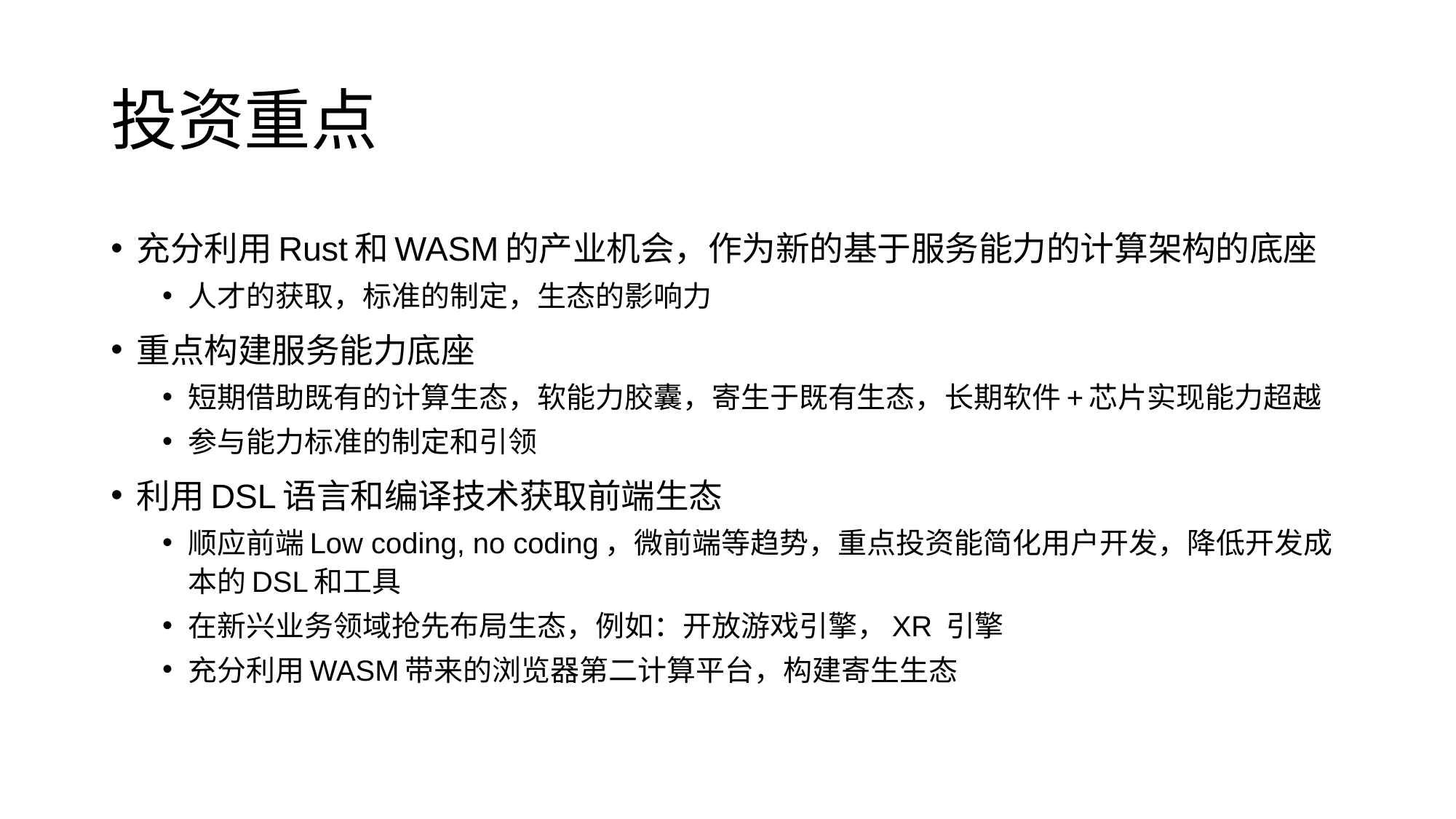

# 投资重点
充分利用Rust和WASM的产业机会，作为新的基于服务能力的计算架构的底座
人才的获取，标准的制定，生态的影响力
重点构建服务能力底座
短期借助既有的计算生态，软能力胶囊，寄生于既有生态，长期软件+芯片实现能力超越
参与能力标准的制定和引领
利用DSL语言和编译技术获取前端生态
顺应前端Low coding, no coding，微前端等趋势，重点投资能简化用户开发，降低开发成本的DSL和工具
在新兴业务领域抢先布局生态，例如：开放游戏引擎，XR 引擎
充分利用WASM带来的浏览器第二计算平台，构建寄生生态